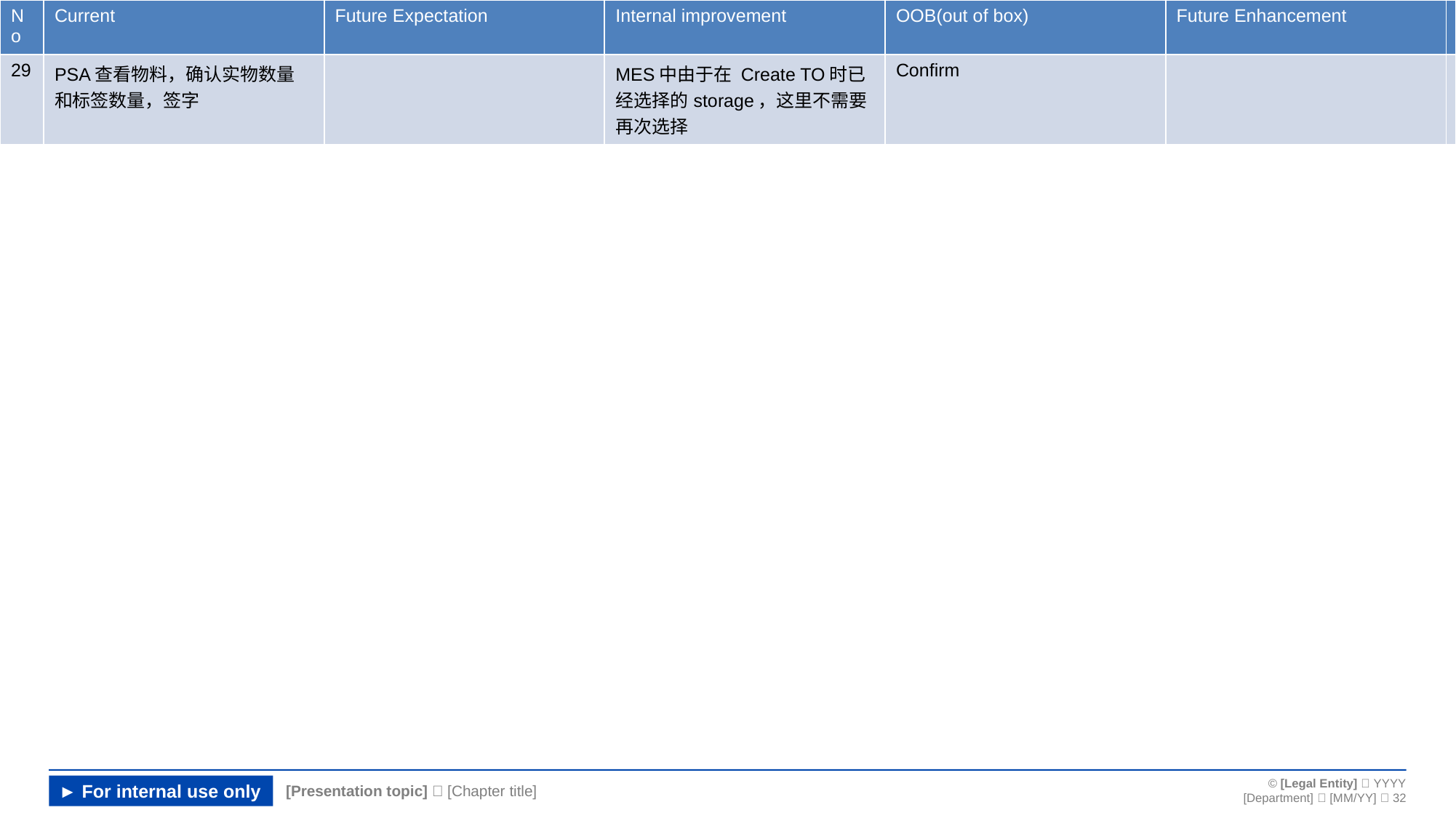

| No | Current | Future Expectation | Internal improvement | OOB(out of box) | Future Enhancement |  |
| --- | --- | --- | --- | --- | --- | --- |
| 29 | PSA查看物料，确认实物数量和标签数量，签字 |  | MES中由于在 Create TO时已经选择的storage，这里不需要再次选择 | Confirm |  |  |
#